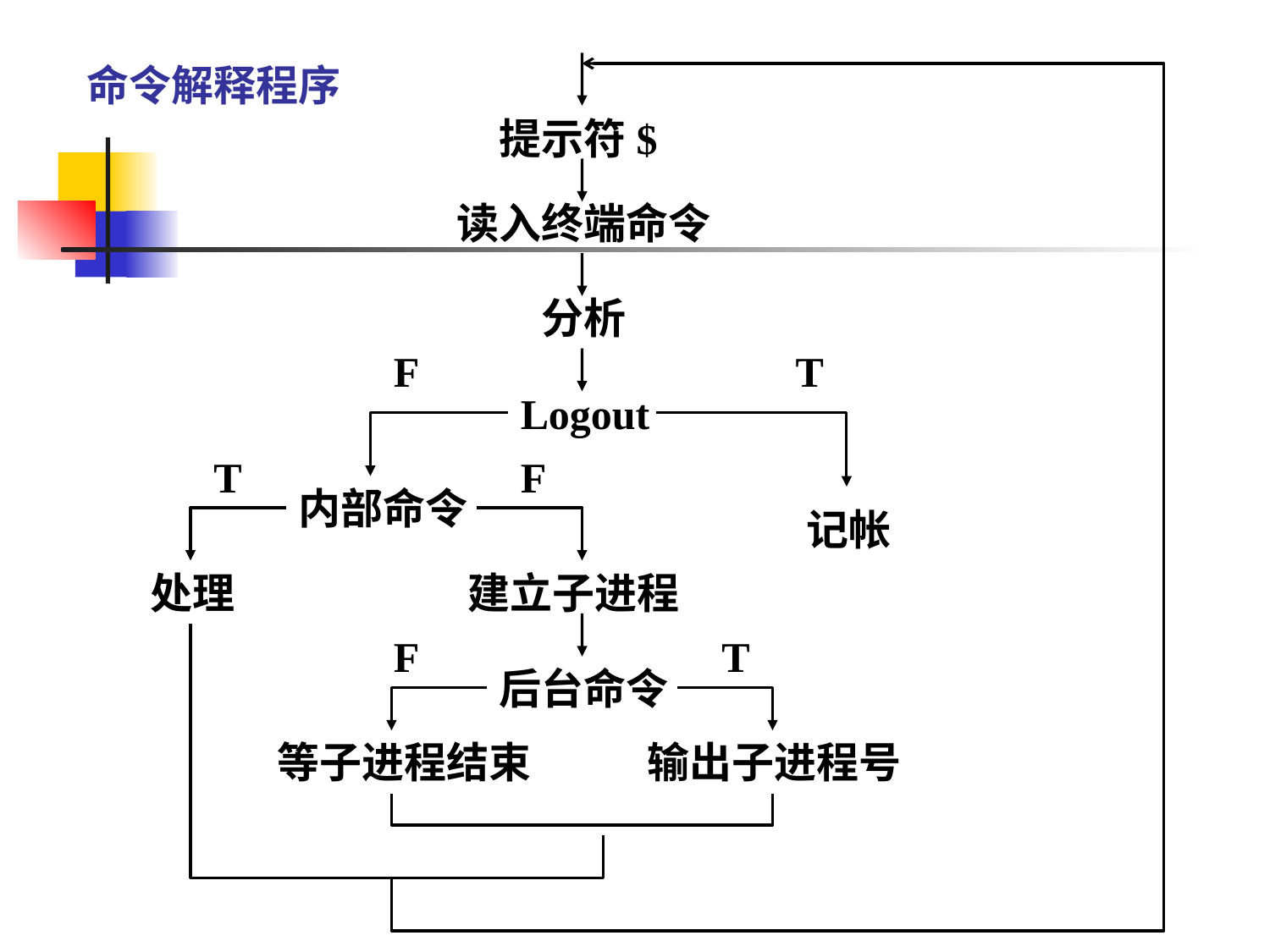

命令解释程序

提示符$

读入终端命令

分析
F
T

Logout

T
F
内部命令
记帐

处理
建立子进程

F
T
后台命令

等子进程结束
输出子进程号